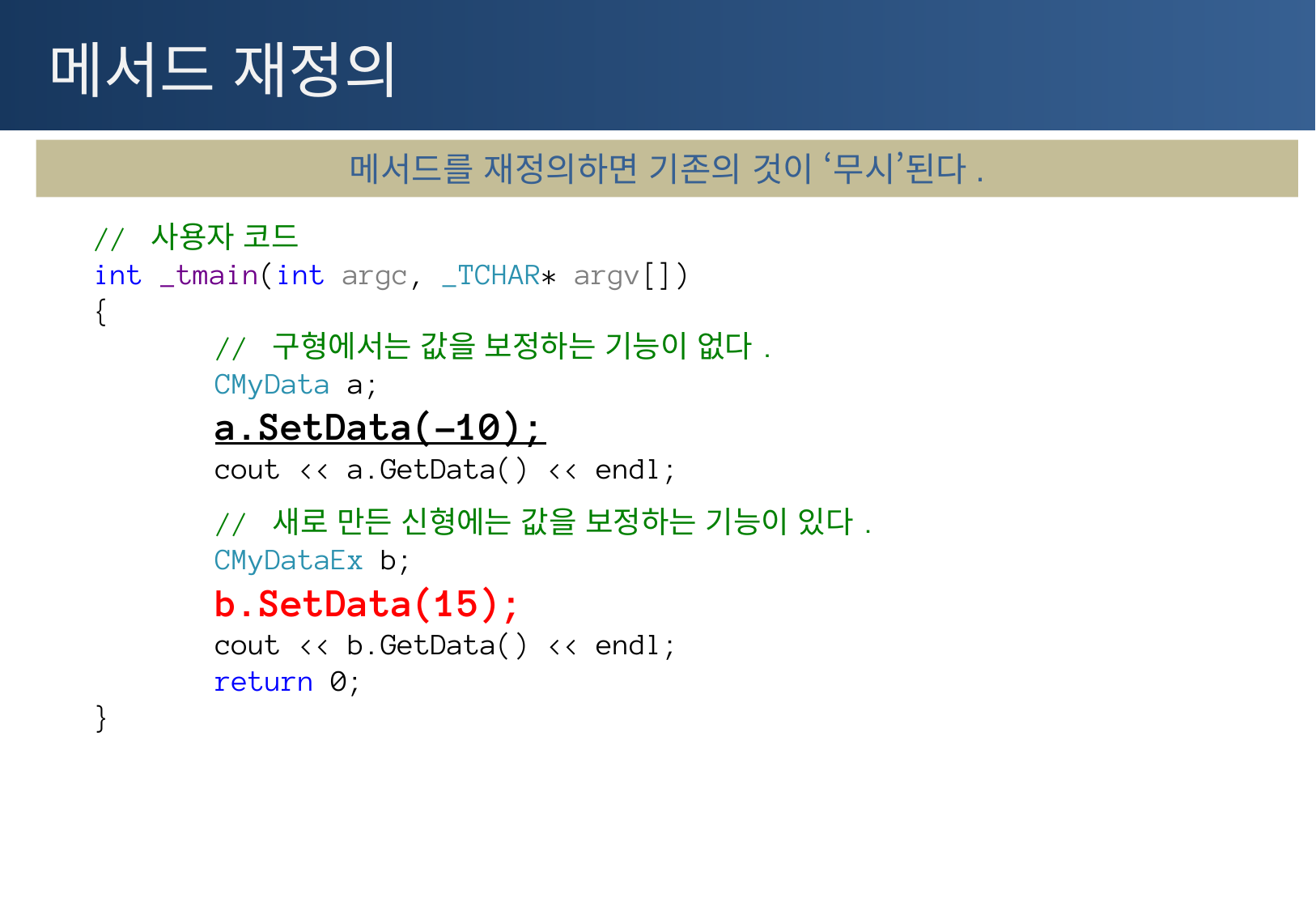

# 메서드 재정의
메서드를 재정의하면 기존의 것이 ‘무시’된다.
// 사용자 코드
int _tmain(int argc, _TCHAR* argv[])
{
	// 구형에서는 값을 보정하는 기능이 없다.
	CMyData a;
	a.SetData(-10);
	cout << a.GetData() << endl;

	// 새로 만든 신형에는 값을 보정하는 기능이 있다.
	CMyDataEx b;
	b.SetData(15);
	cout << b.GetData() << endl;
	return 0;
}